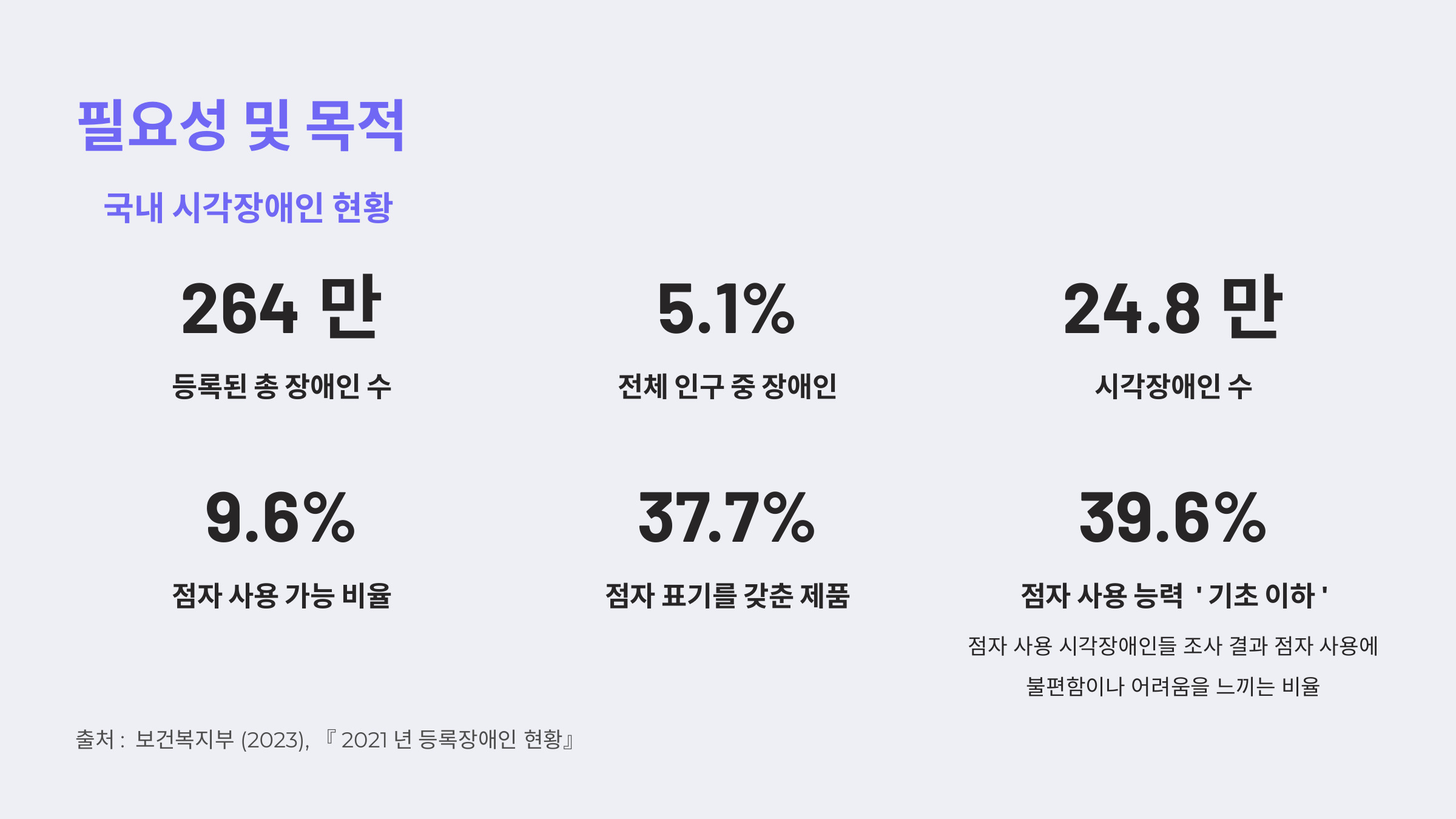

필요성 및 목적
   국내 시각장애인 현황
264만
5.1%
24.8만
등록된 총 장애인 수
전체 인구 중 장애인
시각장애인 수
9.6%
37.7%
39.6%
점자 사용 능력 '기초 이하'
점자 사용 가능 비율
점자 표기를 갖춘 제품

점자 사용 시각장애인들 조사 결과 점자 사용에 불편함이나 어려움을 느끼는 비율
출처: 보건복지부(2023),『2021년 등록장애인 현황』